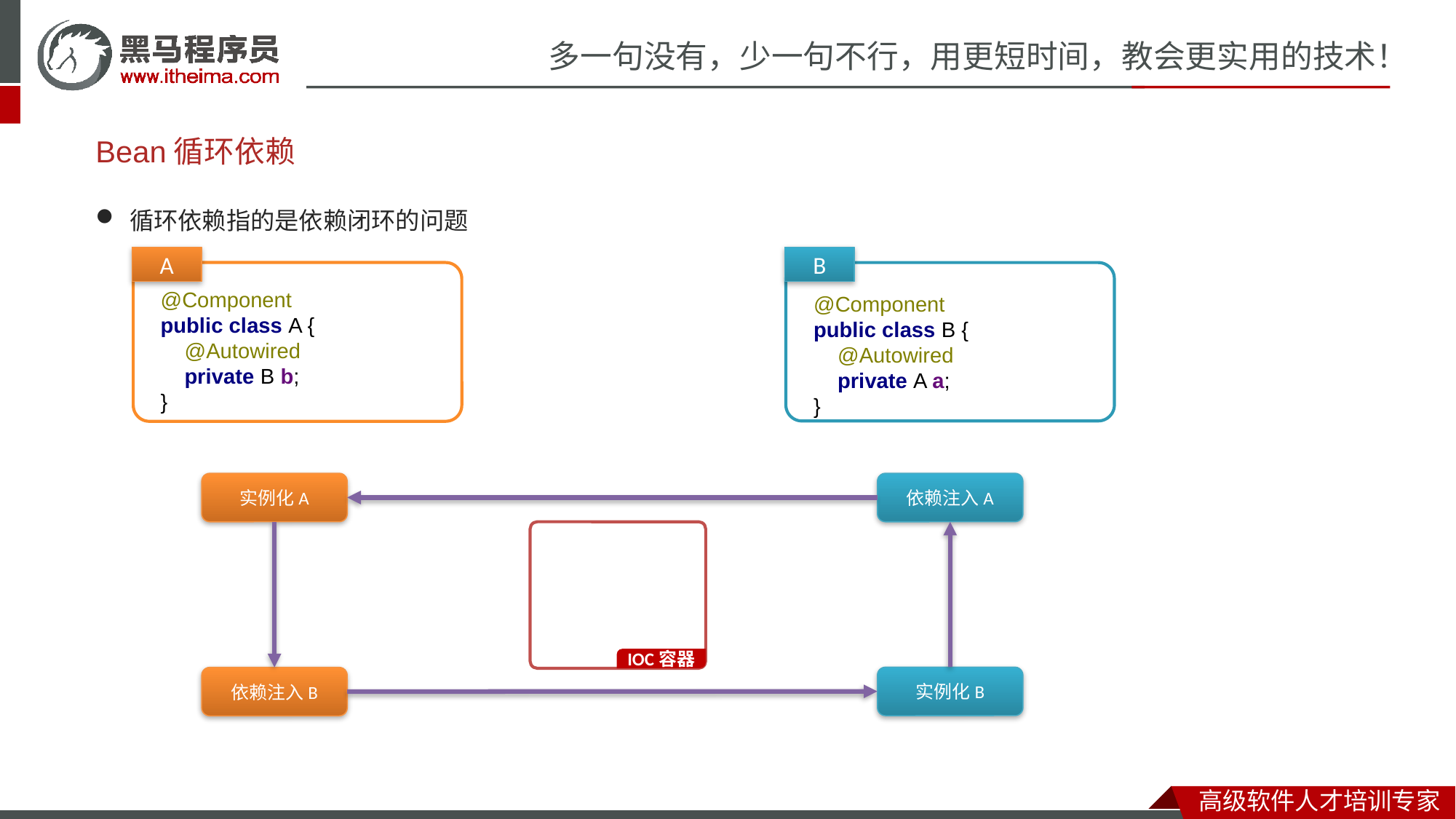

# Bean循环依赖
循环依赖指的是依赖闭环的问题
A

@Component
public class A {
    @Autowired
    private B b;
}
B

@Component
public class B {
    @Autowired
    private A a;
}
实例化A
依赖注入A

IOC容器
实例化B
依赖注入B